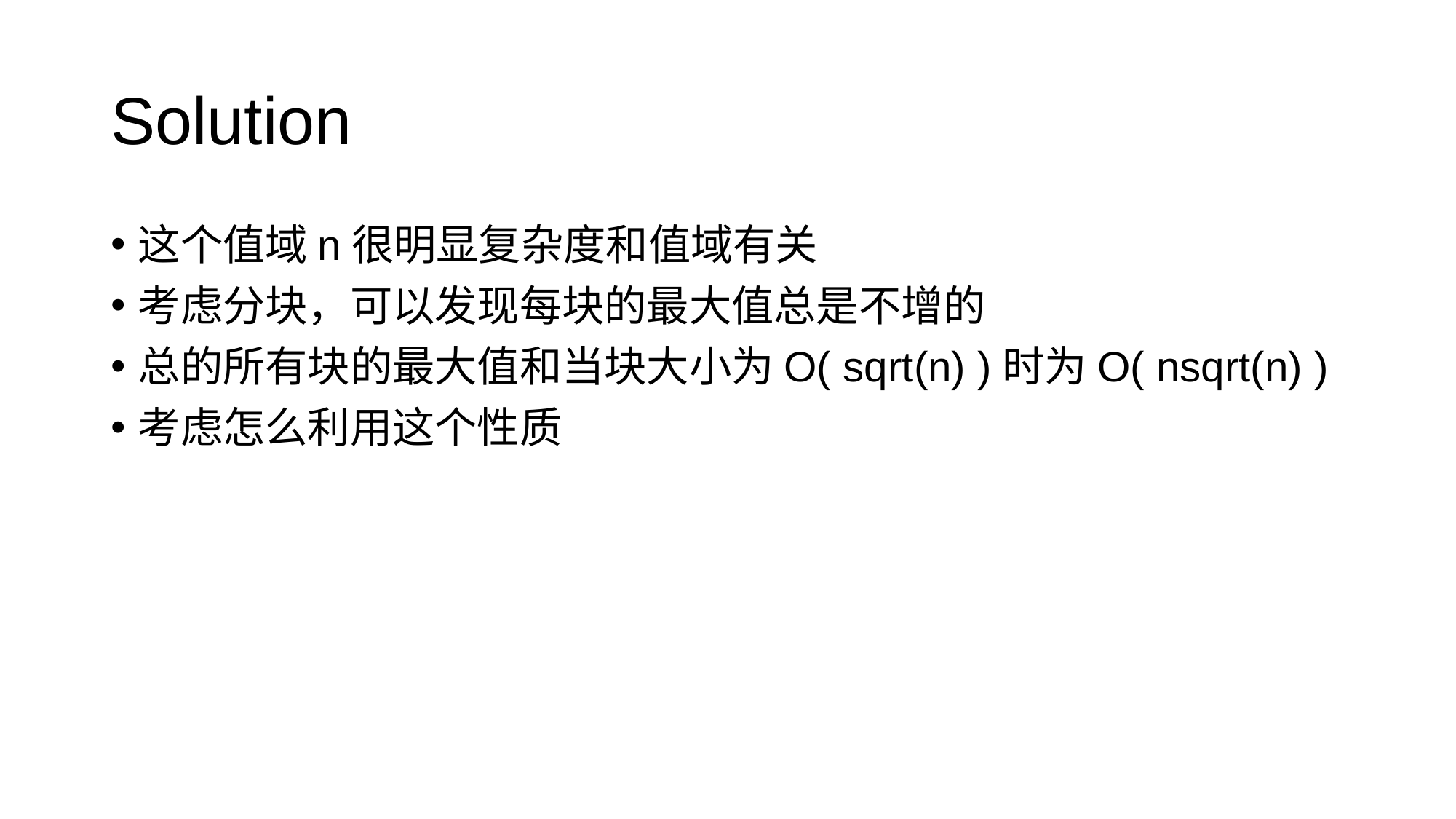

# Solution
这个值域n很明显复杂度和值域有关
考虑分块，可以发现每块的最大值总是不增的
总的所有块的最大值和当块大小为O( sqrt(n) )时为O( nsqrt(n) )
考虑怎么利用这个性质